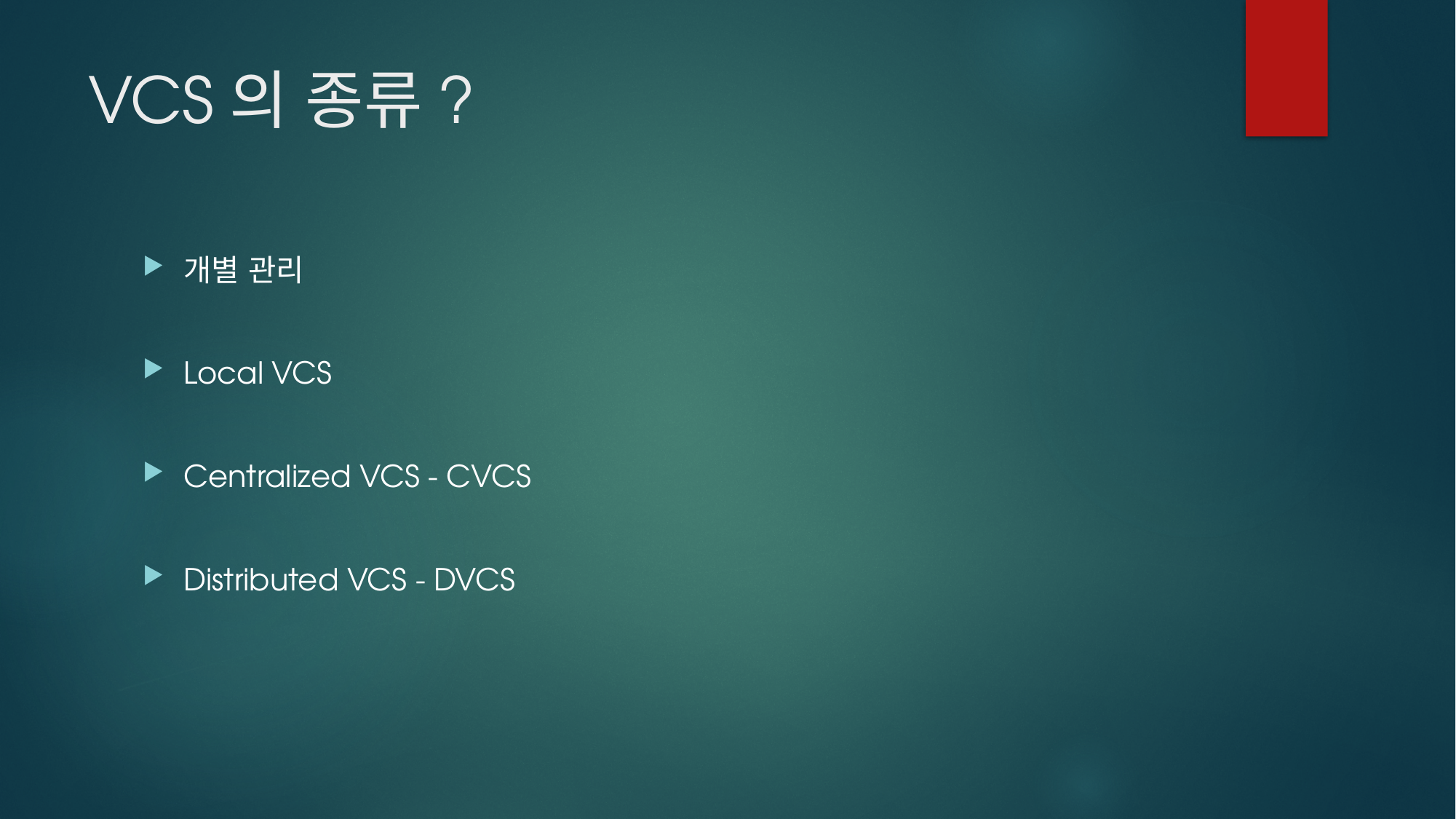

# VCS의 종류?
개별 관리

Local VCS

Centralized VCS - CVCS

Distributed VCS - DVCS